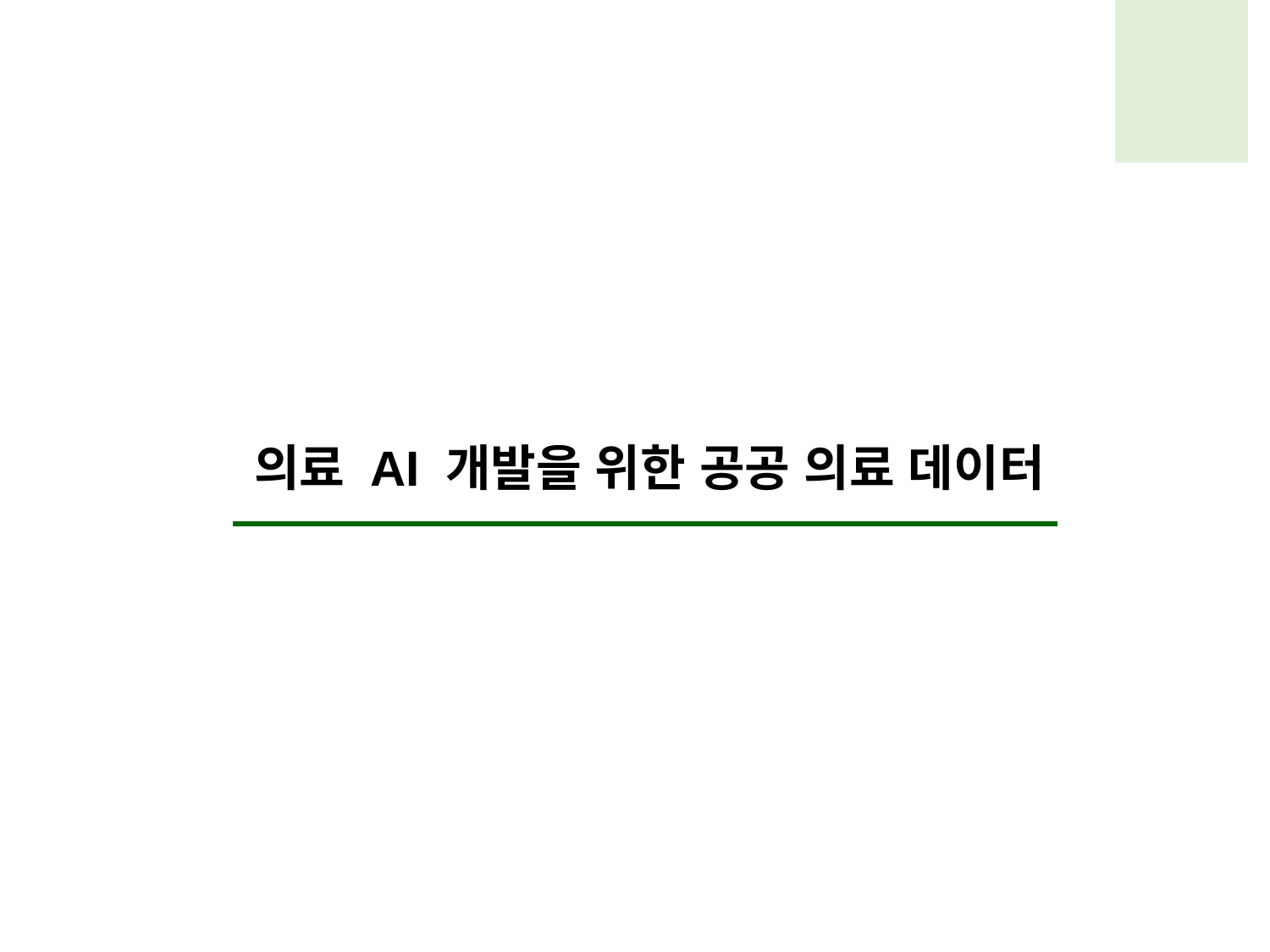

의료 AI 개발을 위한 공공 의료 데이터